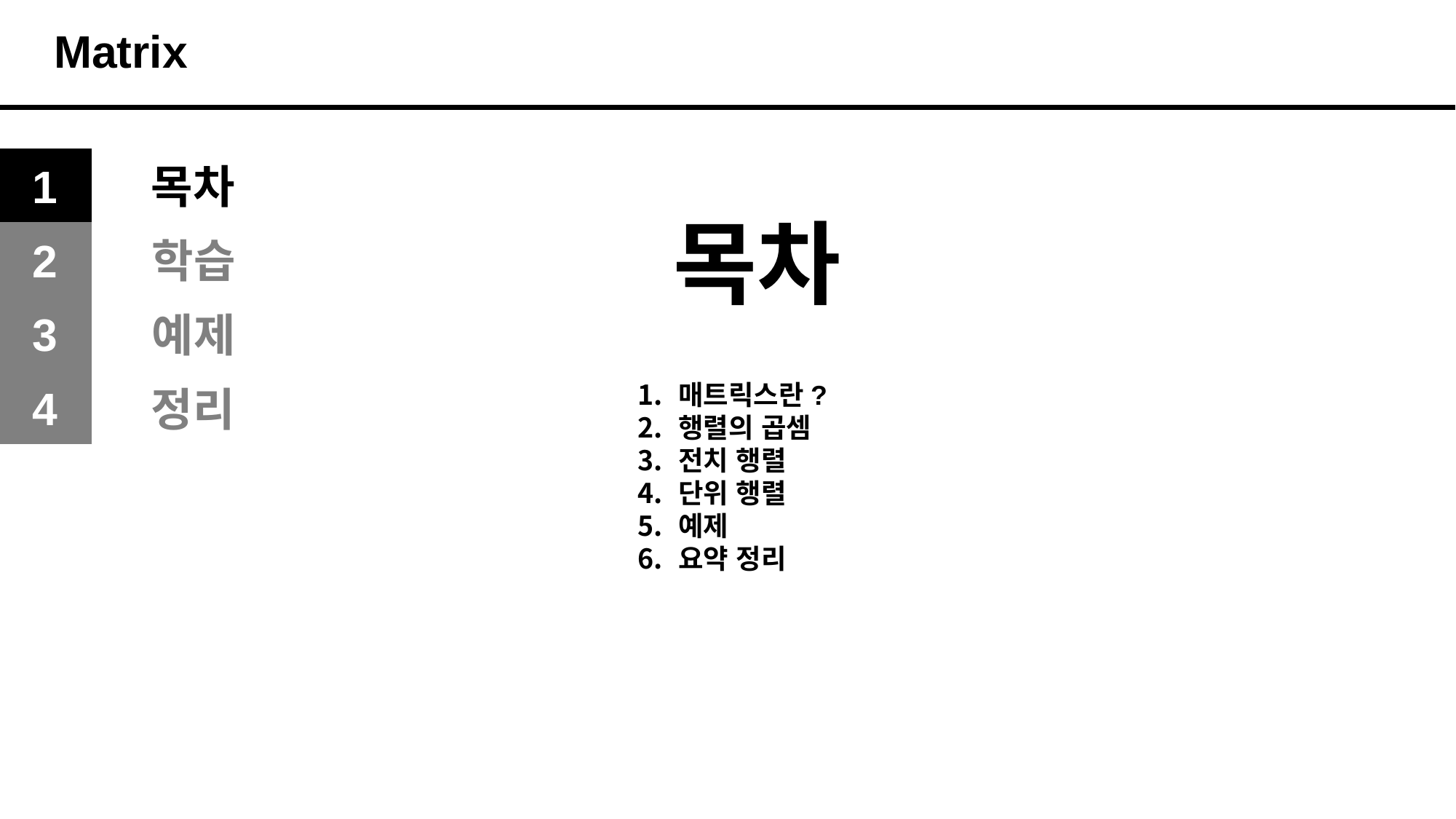

Matrix
1
목차
# 목차
2
학습
3
예제
4
매트릭스란?
행렬의 곱셈
전치 행렬
단위 행렬
예제
요약 정리
정리